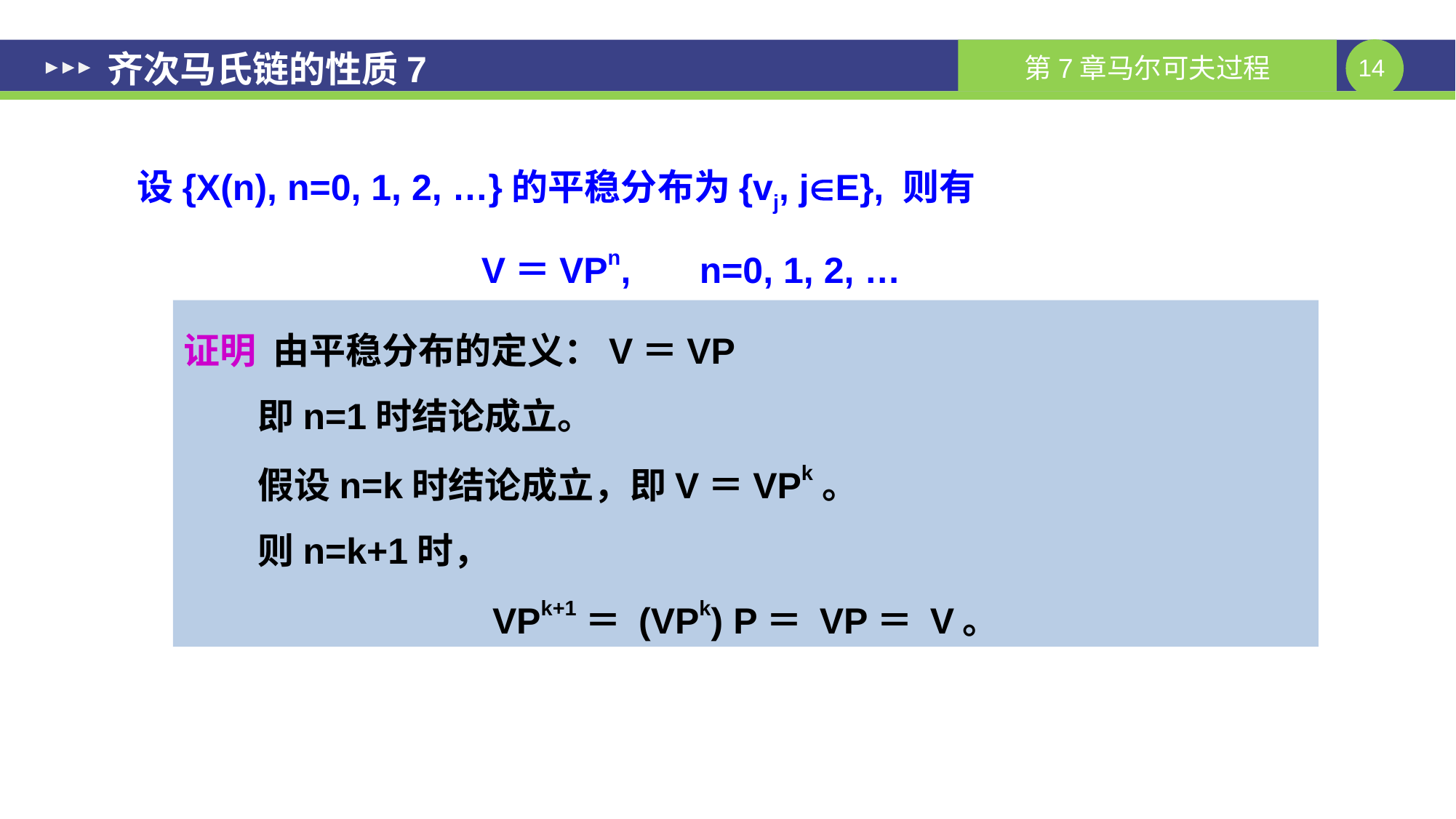

# 齐次马氏链的性质7
设{X(n), n=0, 1, 2, …}的平稳分布为{vj, j∈E}, 则有
V＝VPn, 	n=0, 1, 2, …
证明  由平稳分布的定义：V＝VP
        即n=1时结论成立。
        假设n=k时结论成立，即V＝VPk。
        则n=k+1时，
VPk+1＝ (VPk) P＝ VP＝ V。